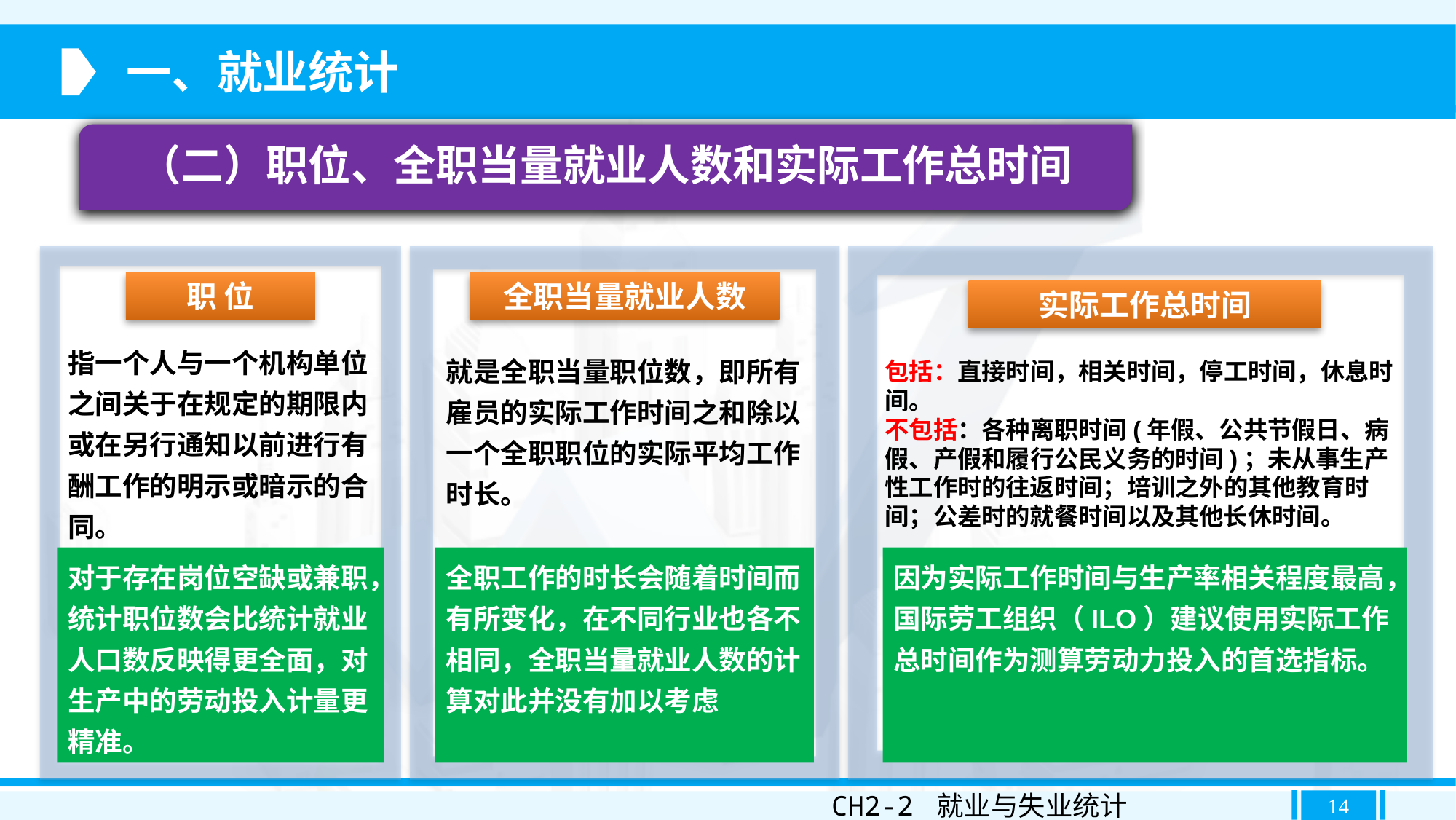

一、就业统计

（二）职位、全职当量就业人数和实际工作总时间

职 位
全职当量就业人数
实际工作总时间
指一个人与一个机构单位之间关于在规定的期限内或在另行通知以前进行有酬工作的明示或暗示的合同。
就是全职当量职位数，即所有雇员的实际工作时间之和除以一个全职职位的实际平均工作时长。
包括：直接时间，相关时间，停工时间，休息时间。
不包括：各种离职时间(年假、公共节假日、病假、产假和履行公民义务的时间)；未从事生产性工作时的往返时间；培训之外的其他教育时间；公差时的就餐时间以及其他长休时间。
对于存在岗位空缺或兼职，统计职位数会比统计就业人口数反映得更全面，对生产中的劳动投入计量更精准。
全职工作的时长会随着时间而有所变化，在不同行业也各不相同，全职当量就业人数的计算对此并没有加以考虑

因为实际工作时间与生产率相关程度最高，国际劳工组织（ILO）建议使用实际工作总时间作为测算劳动力投入的首选指标。

CH2-2 就业与失业统计
14